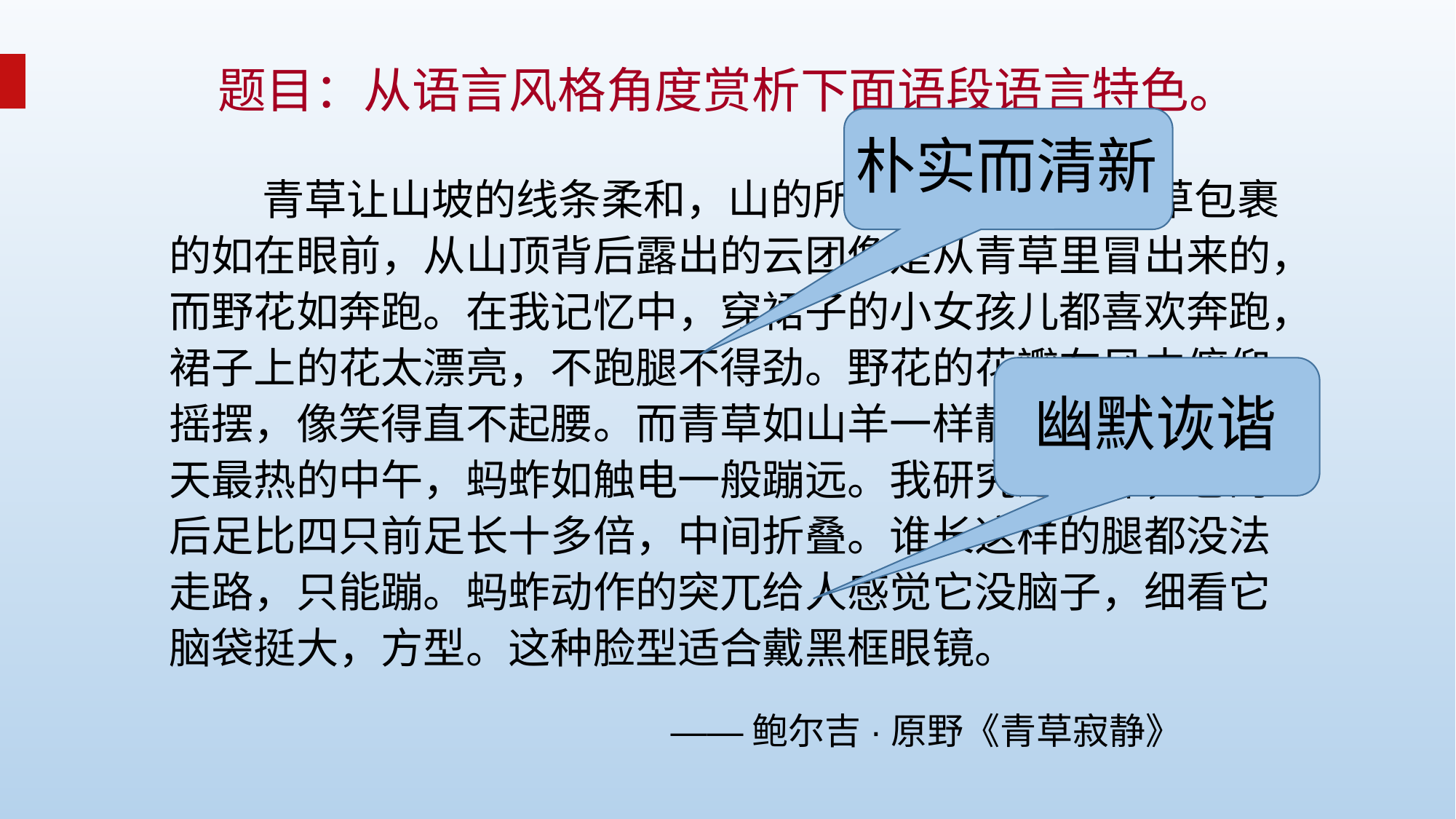

题目：从语言风格角度赏析下面语段语言特色。

朴实而清新
       青草让山坡的线条柔和，山的所有的坡度都被青草包裹的如在眼前，从山顶背后露出的云团像是从青草里冒出来的，而野花如奔跑。在我记忆中，穿裙子的小女孩儿都喜欢奔跑，裙子上的花太漂亮，不跑腿不得劲。野花的花瓣在风中俯仰摇摆，像笑得直不起腰。而青草如山羊一样静穆地看野花笑。天最热的中午，蚂蚱如触电一般蹦远。我研究过蚂蚱，它的后足比四只前足长十多倍，中间折叠。谁长这样的腿都没法走路，只能蹦。蚂蚱动作的突兀给人感觉它没脑子，细看它脑袋挺大，方型。这种脸型适合戴黑框眼镜。

幽默诙谐
——鲍尔吉·原野《青草寂静》